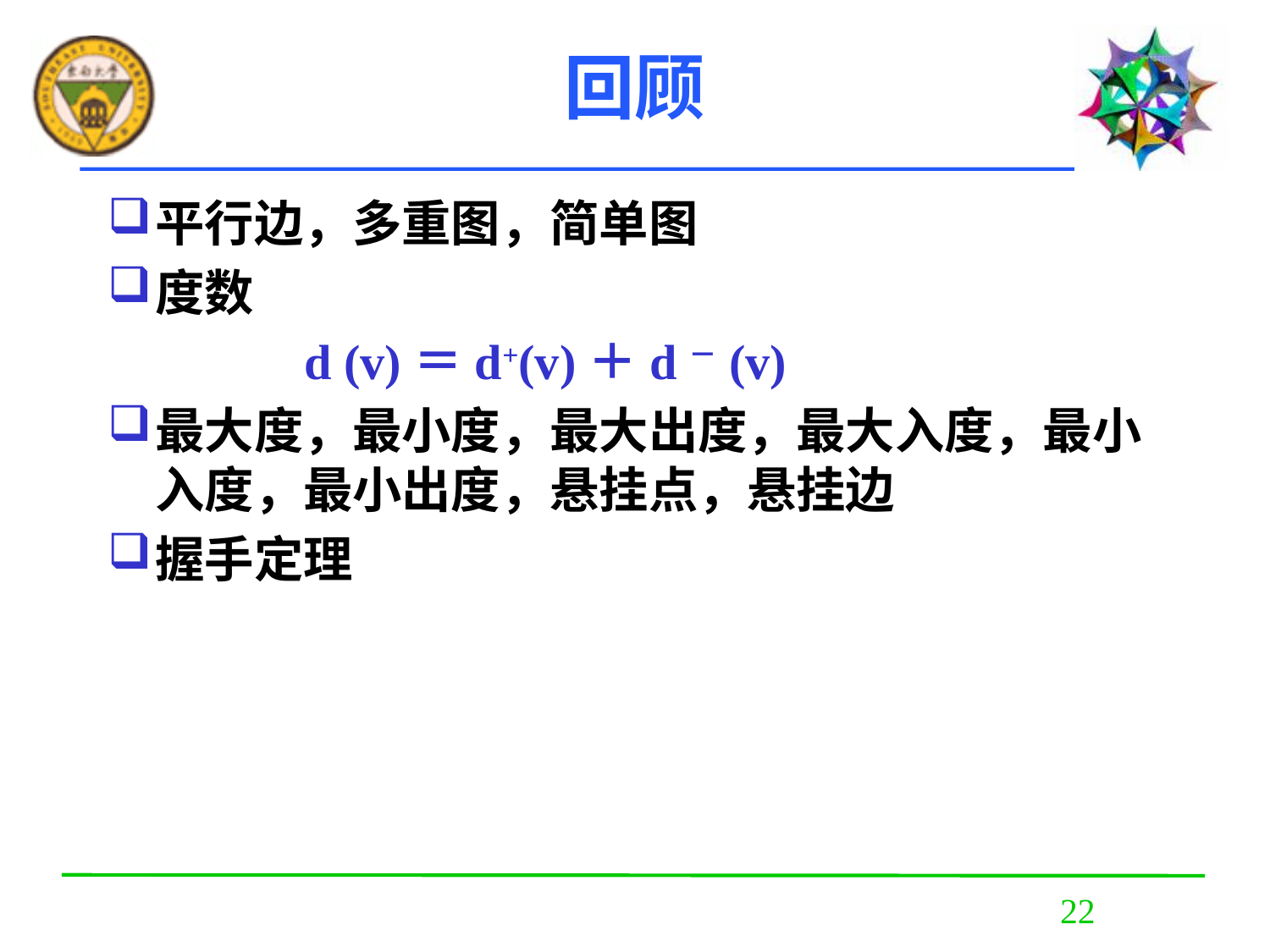

# 回顾
平行边，多重图，简单图
度数
                d (v)＝d+(v)＋d－(v)
最大度，最小度，最大出度，最大入度，最小入度，最小出度，悬挂点，悬挂边
握手定理